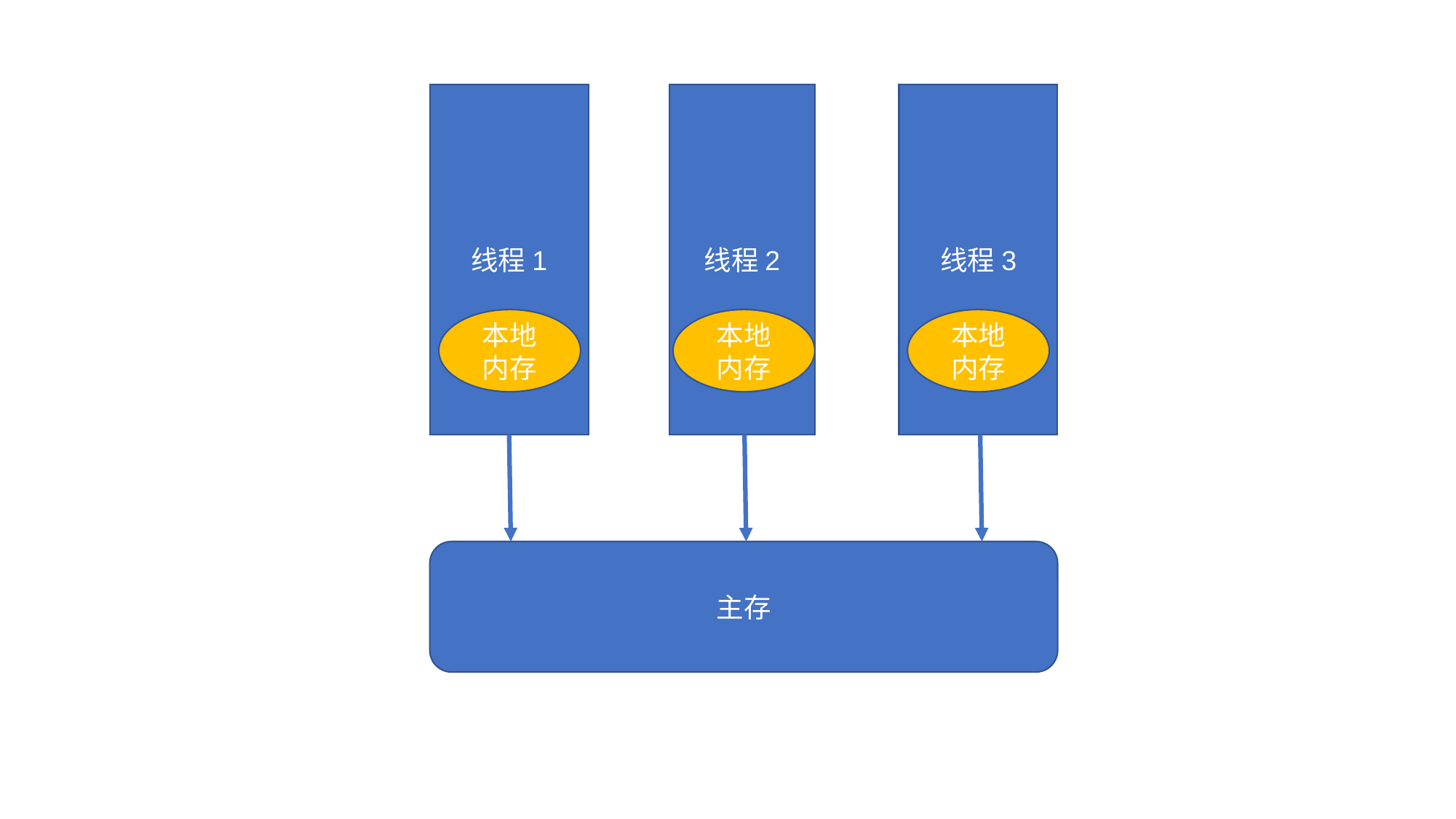

线程1
线程2
线程3
本地内存
本地内存
本地内存
主存